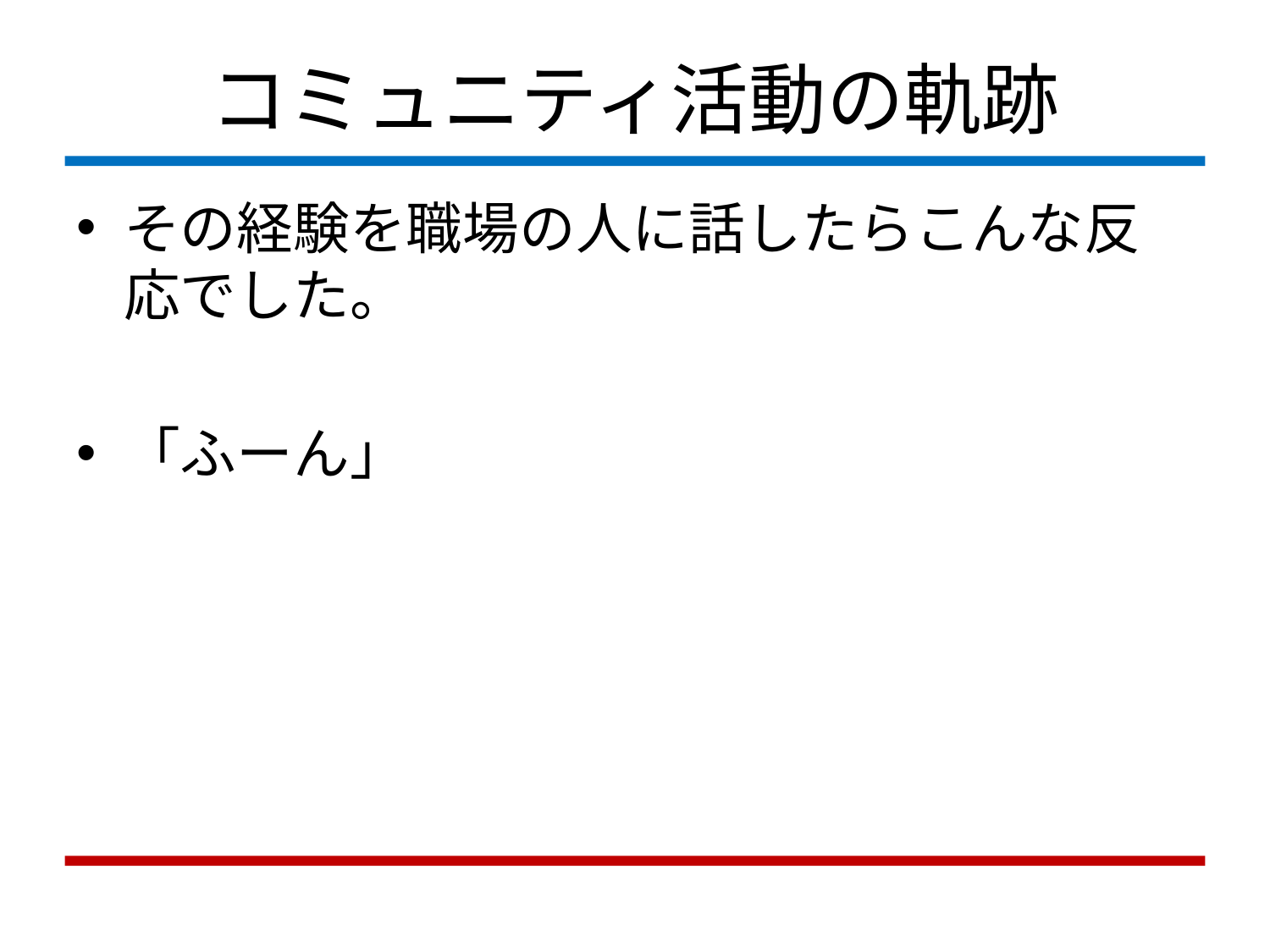

# コミュニティ活動の軌跡
その経験を職場の人に話したらこんな反応でした。

「ふーん」